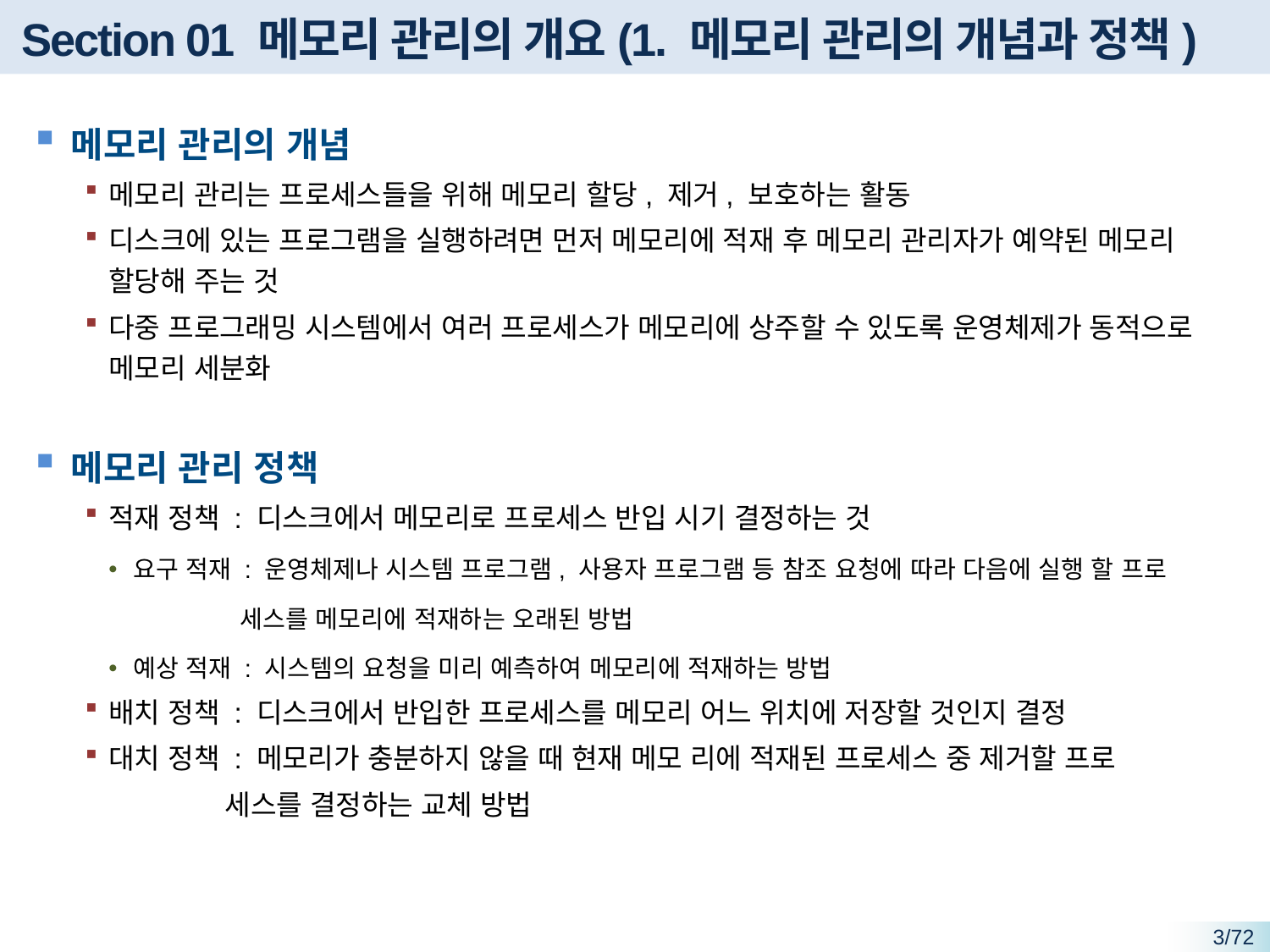

# Section 01 메모리 관리의 개요(1. 메모리 관리의 개념과 정책)
메모리 관리의 개념
메모리 관리는 프로세스들을 위해 메모리 할당, 제거, 보호하는 활동
디스크에 있는 프로그램을 실행하려면 먼저 메모리에 적재 후 메모리 관리자가 예약된 메모리 할당해 주는 것
다중 프로그래밍 시스템에서 여러 프로세스가 메모리에 상주할 수 있도록 운영체제가 동적으로 메모리 세분화

메모리 관리 정책
적재 정책 : 디스크에서 메모리로 프로세스 반입 시기 결정하는 것
요구 적재 : 운영체제나 시스템 프로그램, 사용자 프로그램 등 참조 요청에 따라 다음에 실행 할 프로
                  세스를 메모리에 적재하는 오래된 방법
예상 적재 : 시스템의 요청을 미리 예측하여 메모리에 적재하는 방법
배치 정책 : 디스크에서 반입한 프로세스를 메모리 어느 위치에 저장할 것인지 결정
대치 정책 : 메모리가 충분하지 않을 때 현재 메모 리에 적재된 프로세스 중 제거할 프로
                 세스를 결정하는 교체 방법